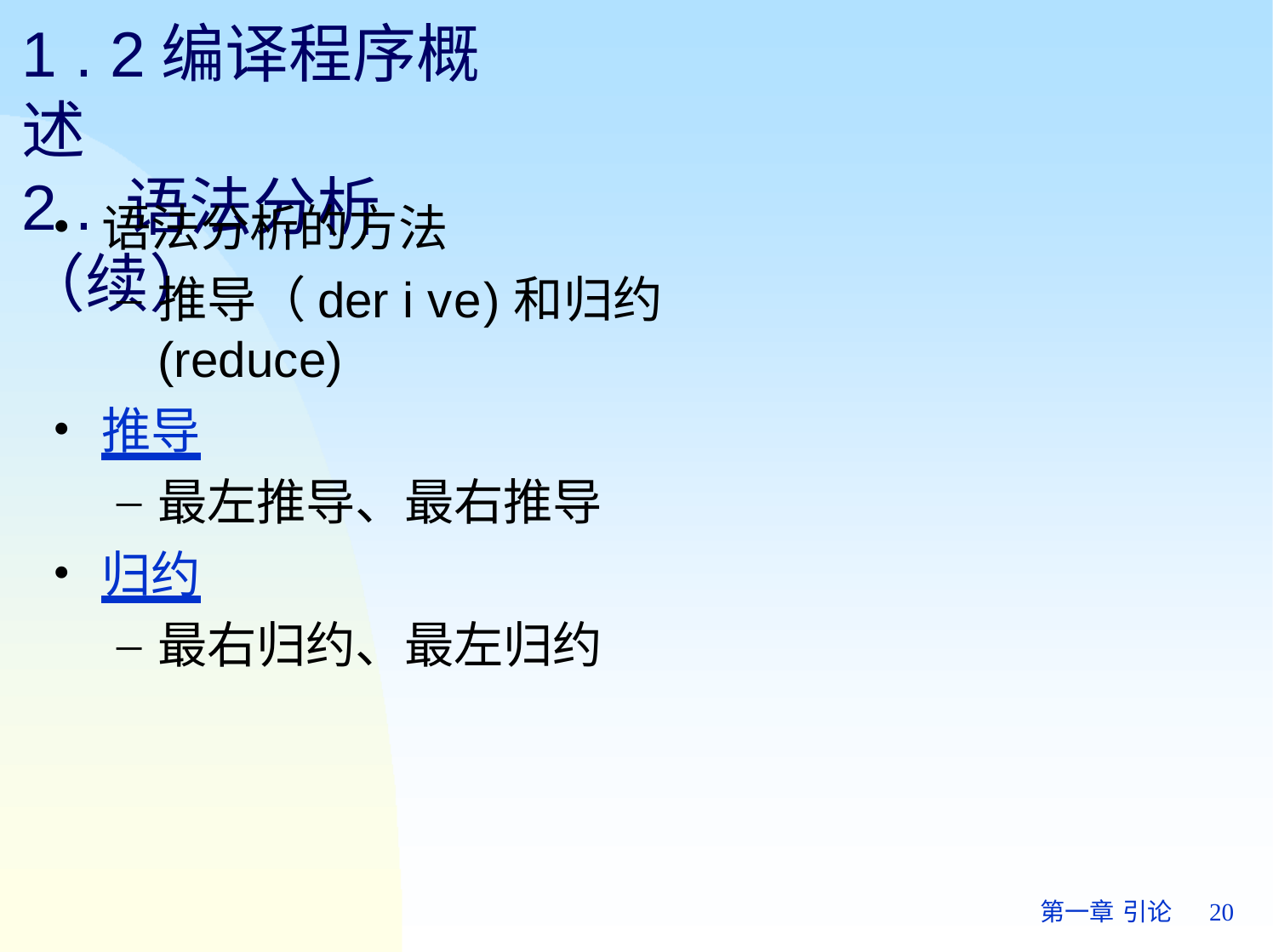

# 1 . 2编译程序概述
2 . 语法分析（续）
语法分析的方法
推导（der i ve)和归约(reduce)
推导
最左推导、最右推导
归约
最右归约、最左归约
第一章 引论	20